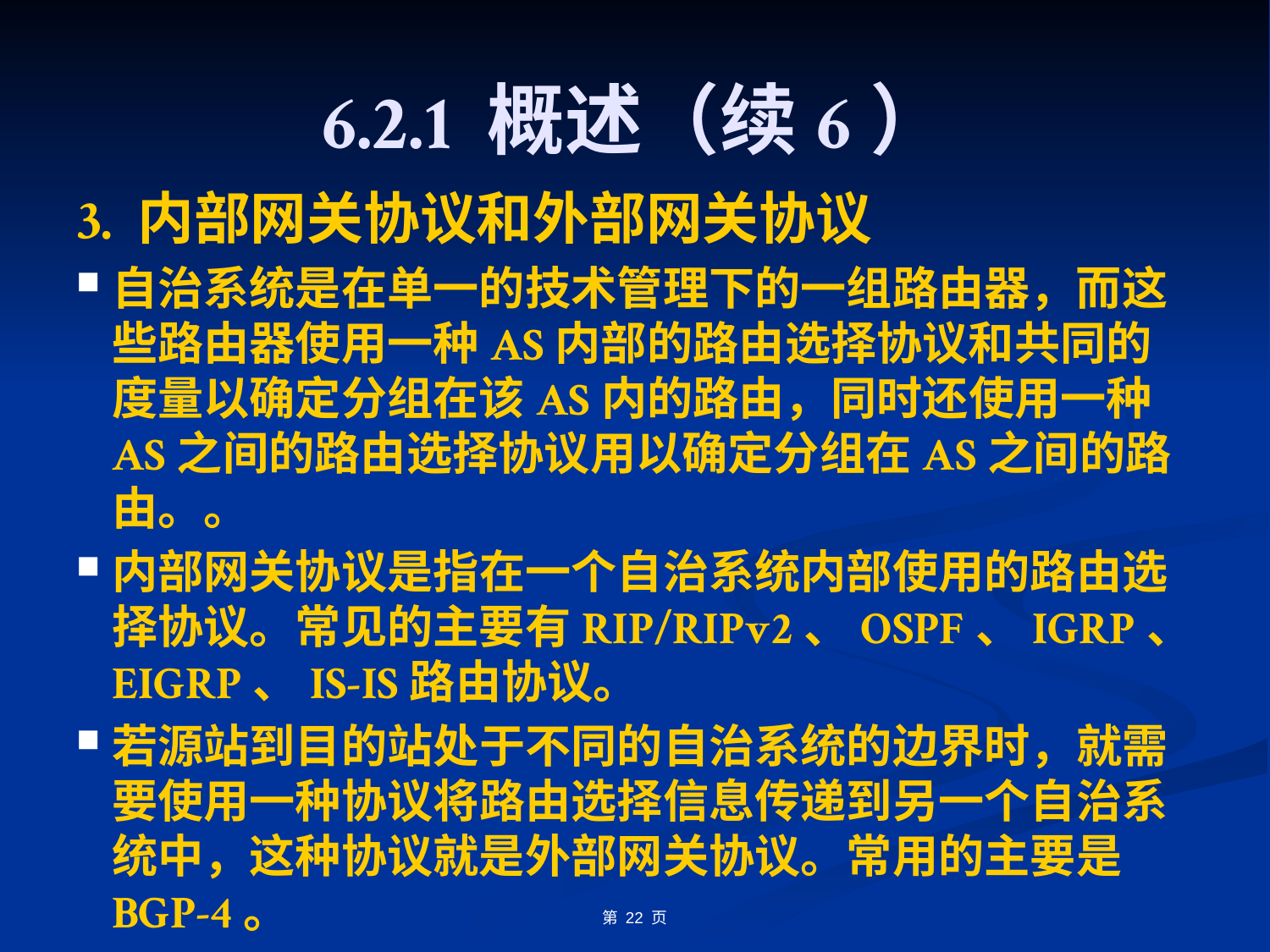

# 6.2.1 概述（续6）
3. 内部网关协议和外部网关协议
自治系统是在单一的技术管理下的一组路由器，而这些路由器使用一种AS内部的路由选择协议和共同的度量以确定分组在该AS内的路由，同时还使用一种AS之间的路由选择协议用以确定分组在AS之间的路由。。
内部网关协议是指在一个自治系统内部使用的路由选择协议。常见的主要有RIP/RIPv2、OSPF、IGRP、EIGRP、IS-IS路由协议。
若源站到目的站处于不同的自治系统的边界时，就需要使用一种协议将路由选择信息传递到另一个自治系统中，这种协议就是外部网关协议。常用的主要是BGP-4。
第 22 页